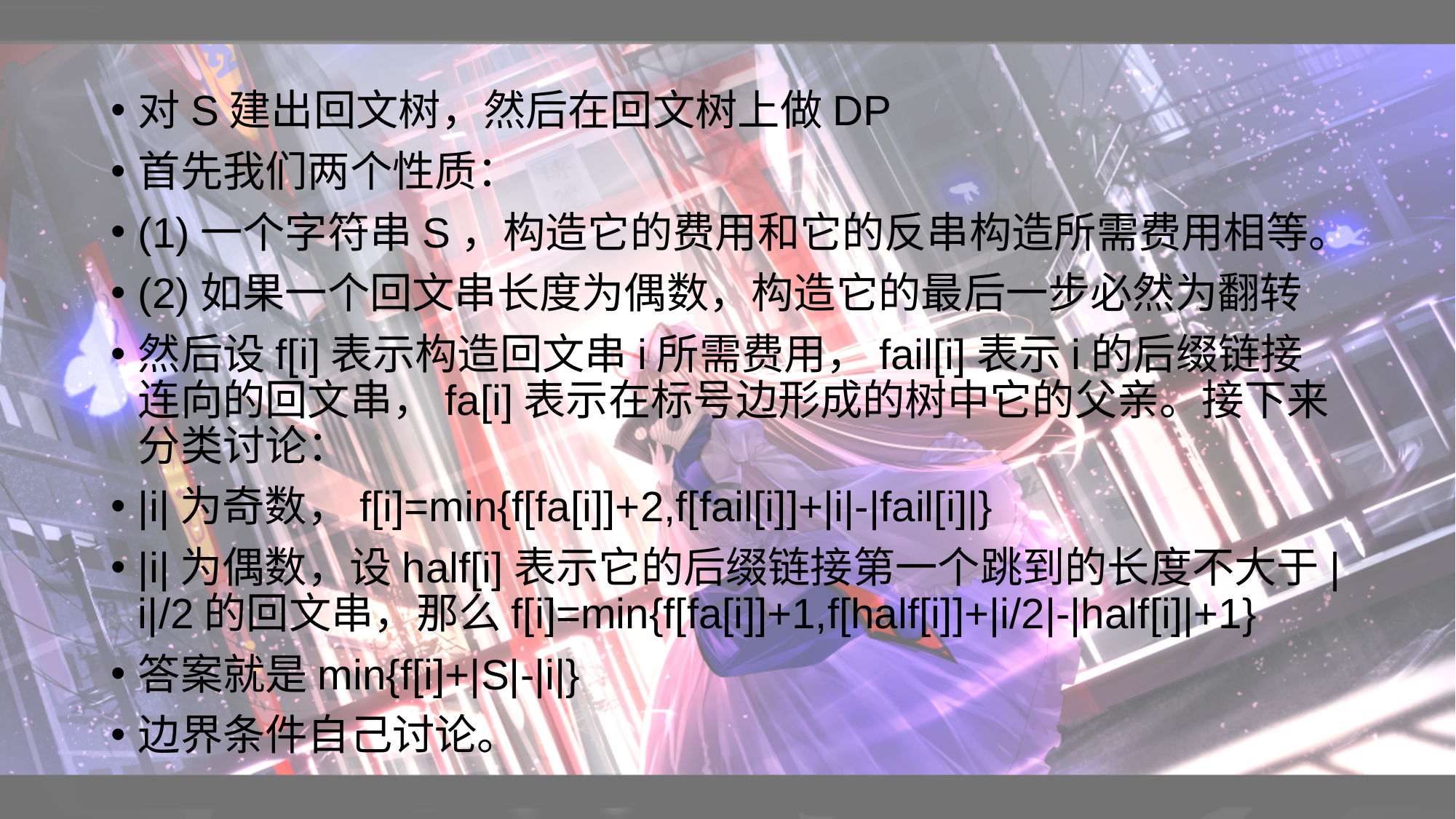

对S建出回文树，然后在回文树上做DP
首先我们两个性质：
(1)一个字符串S，构造它的费用和它的反串构造所需费用相等。
(2)如果一个回文串长度为偶数，构造它的最后一步必然为翻转
然后设f[i]表示构造回文串i所需费用，fail[i]表示i的后缀链接连向的回文串，fa[i]表示在标号边形成的树中它的父亲。接下来分类讨论：
|i|为奇数，f[i]=min{f[fa[i]]+2,f[fail[i]]+|i|-|fail[i]|}
|i|为偶数，设half[i]表示它的后缀链接第一个跳到的长度不大于|i|/2的回文串，那么f[i]=min{f[fa[i]]+1,f[half[i]]+|i/2|-|half[i]|+1}
答案就是min{f[i]+|S|-|i|}
边界条件自己讨论。